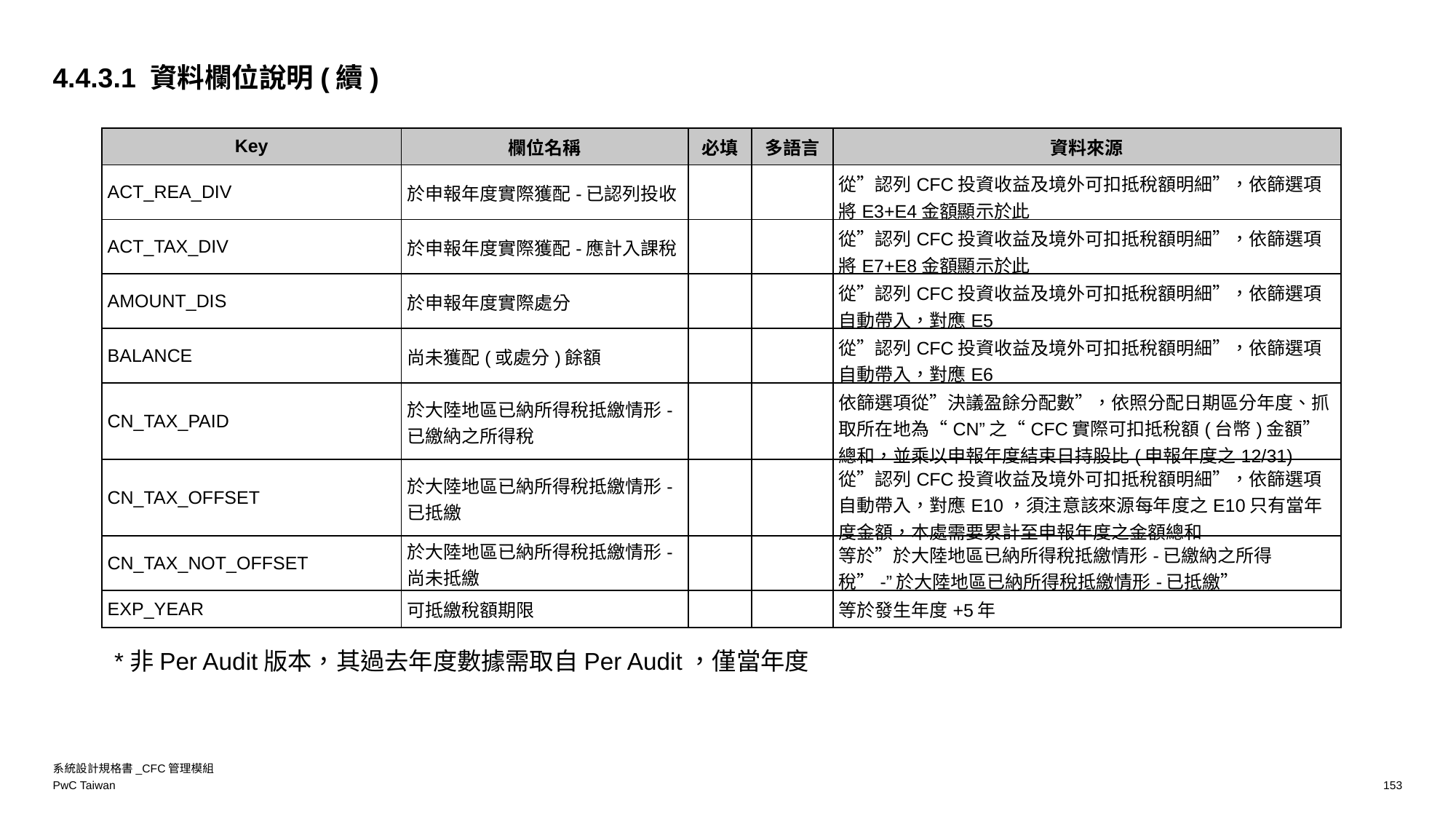

4.4.3.1 資料欄位說明(續)
| Key | 欄位名稱 | 必填 | 多語言 | 資料來源 |
| --- | --- | --- | --- | --- |
| ACT\_REA\_DIV | 於申報年度實際獲配-已認列投收 |  |  | 從”認列CFC投資收益及境外可扣抵稅額明細”，依篩選項將E3+E4金額顯示於此 |
| ACT\_TAX\_DIV | 於申報年度實際獲配-應計入課稅 |  |  | 從”認列CFC投資收益及境外可扣抵稅額明細”，依篩選項將E7+E8金額顯示於此 |
| AMOUNT\_DIS | 於申報年度實際處分 |  |  | 從”認列CFC投資收益及境外可扣抵稅額明細”，依篩選項自動帶入，對應E5 |
| BALANCE | 尚未獲配(或處分)餘額 |  |  | 從”認列CFC投資收益及境外可扣抵稅額明細”，依篩選項自動帶入，對應E6 |
| CN\_TAX\_PAID | 於大陸地區已納所得稅抵繳情形-已繳納之所得稅 |  |  | 依篩選項從”決議盈餘分配數”，依照分配日期區分年度、抓取所在地為“CN”之“CFC實際可扣抵稅額(台幣)金額”總和，並乘以申報年度結束日持股比(申報年度之12/31) |
| CN\_TAX\_OFFSET | 於大陸地區已納所得稅抵繳情形-已抵繳 |  |  | 從”認列CFC投資收益及境外可扣抵稅額明細”，依篩選項自動帶入，對應E10，須注意該來源每年度之E10只有當年度金額，本處需要累計至申報年度之金額總和 |
| CN\_TAX\_NOT\_OFFSET | 於大陸地區已納所得稅抵繳情形-尚未抵繳 |  |  | 等於”於大陸地區已納所得稅抵繳情形-已繳納之所得稅”-”於大陸地區已納所得稅抵繳情形-已抵繳” |
| EXP\_YEAR | 可抵繳稅額期限 |  |  | 等於發生年度+5年 |
*非Per Audit版本，其過去年度數據需取自Per Audit，僅當年度
系統設計規格書_CFC管理模組
153